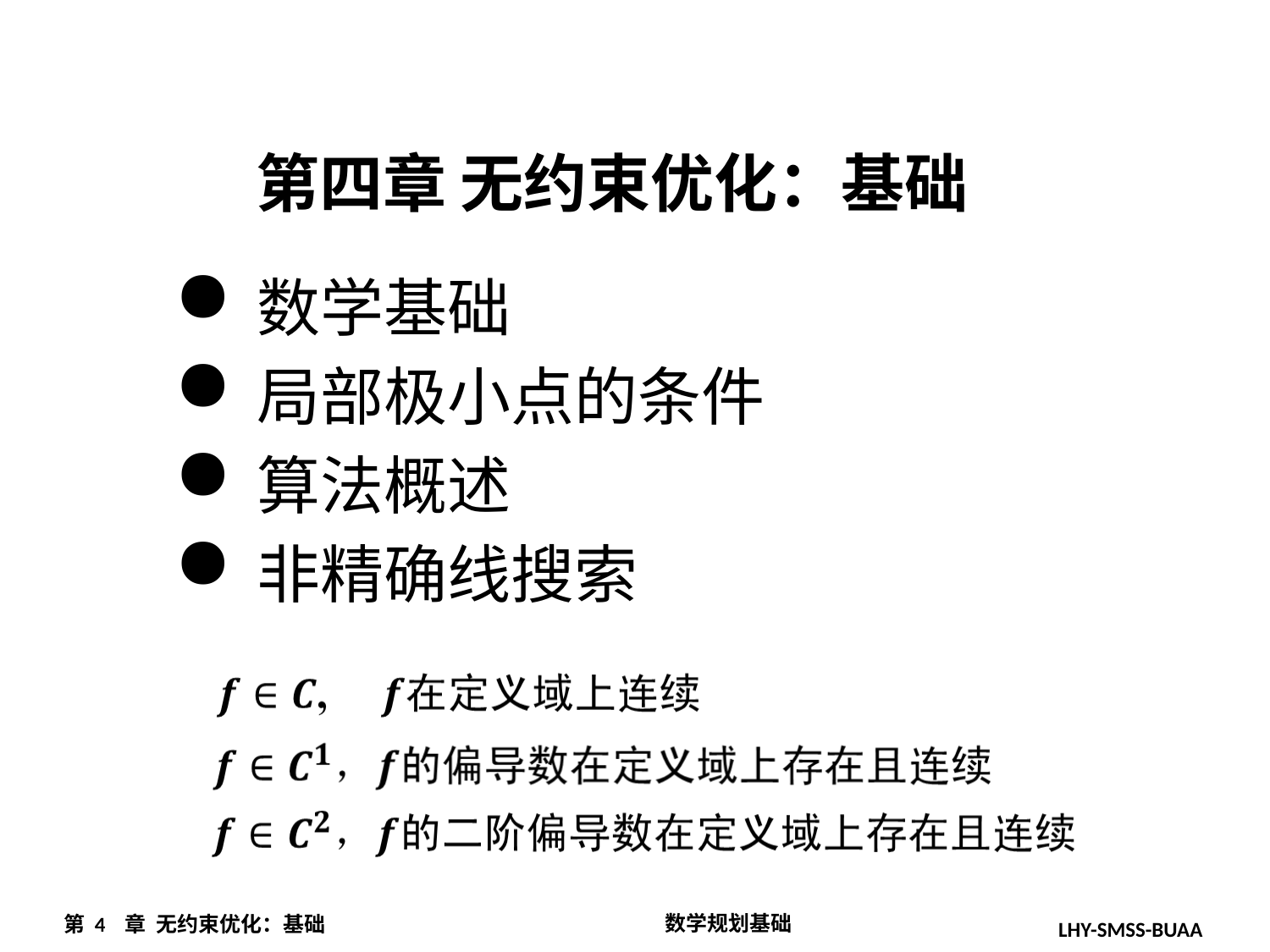

第四章 无约束优化：基础
 数学基础
 局部极小点的条件
 算法概述
 非精确线搜索